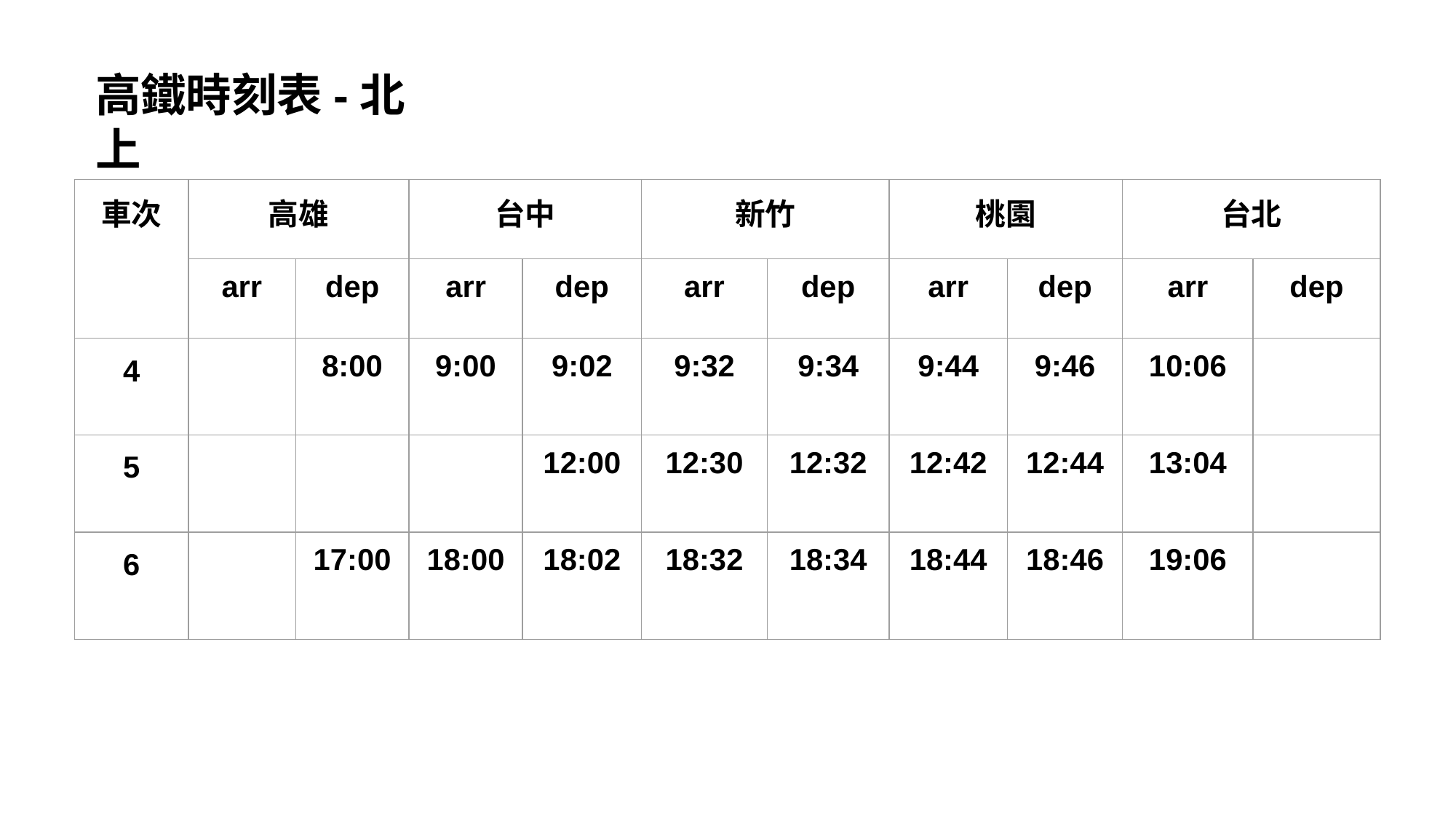

高鐵時刻表-北上
| 車次 | 高雄 |  | 台中 |  | 新竹 |  | 桃園 |  | 台北 |  |
| --- | --- | --- | --- | --- | --- | --- | --- | --- | --- | --- |
|  | arr | dep | arr | dep | arr | dep | arr | dep | arr | dep |
| 4 |  | 8:00 | 9:00 | 9:02 | 9:32 | 9:34 | 9:44 | 9:46 | 10:06 |  |
| 5 |  |  |  | 12:00 | 12:30 | 12:32 | 12:42 | 12:44 | 13:04 |  |
| 6 |  | 17:00 | 18:00 | 18:02 | 18:32 | 18:34 | 18:44 | 18:46 | 19:06 |  |